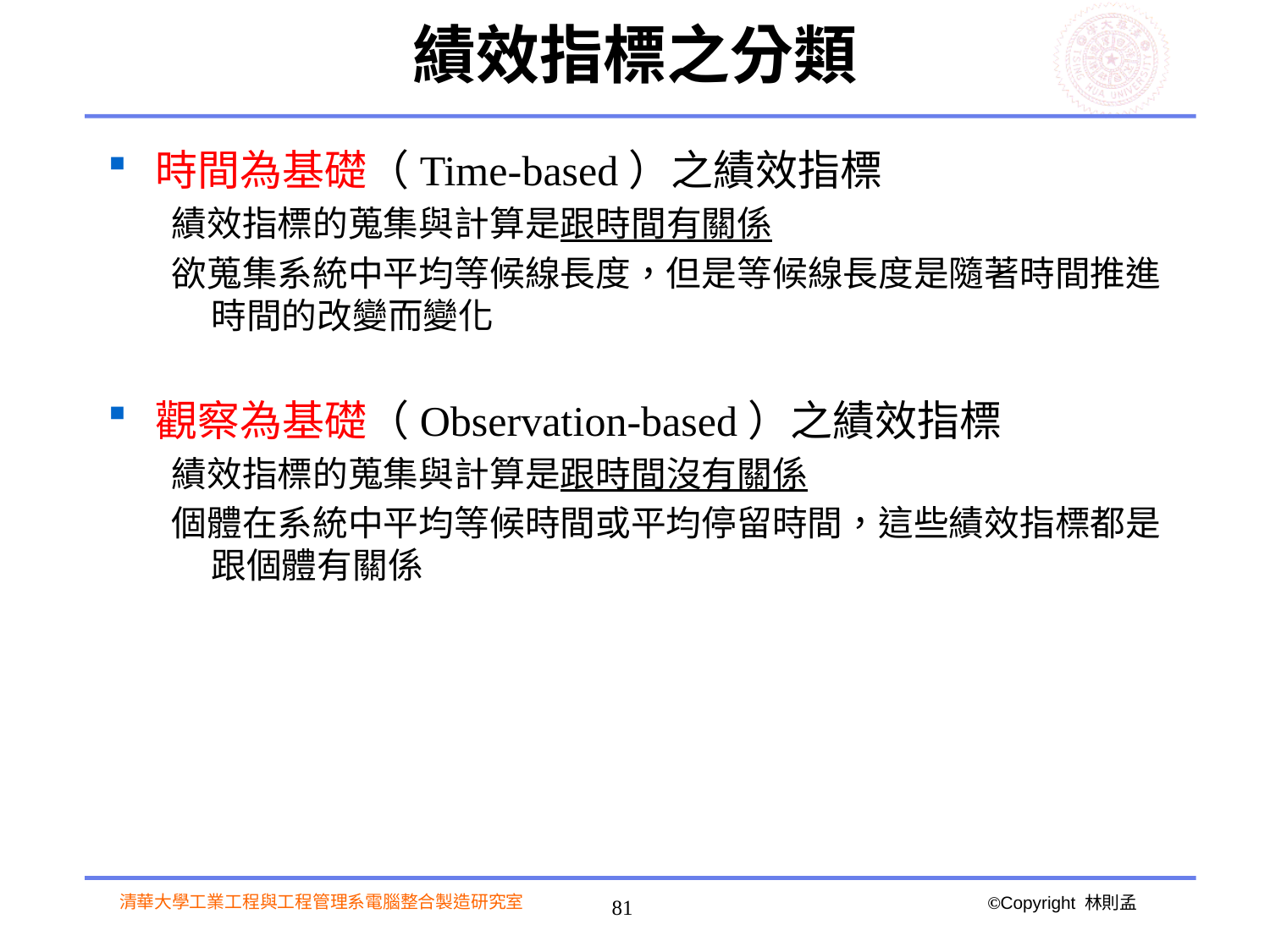

# 績效指標之分類
時間為基礎（Time-based）之績效指標
績效指標的蒐集與計算是跟時間有關係
欲蒐集系統中平均等候線長度，但是等候線長度是隨著時間推進時間的改變而變化

觀察為基礎（Observation-based）之績效指標
績效指標的蒐集與計算是跟時間沒有關係
個體在系統中平均等候時間或平均停留時間，這些績效指標都是跟個體有關係